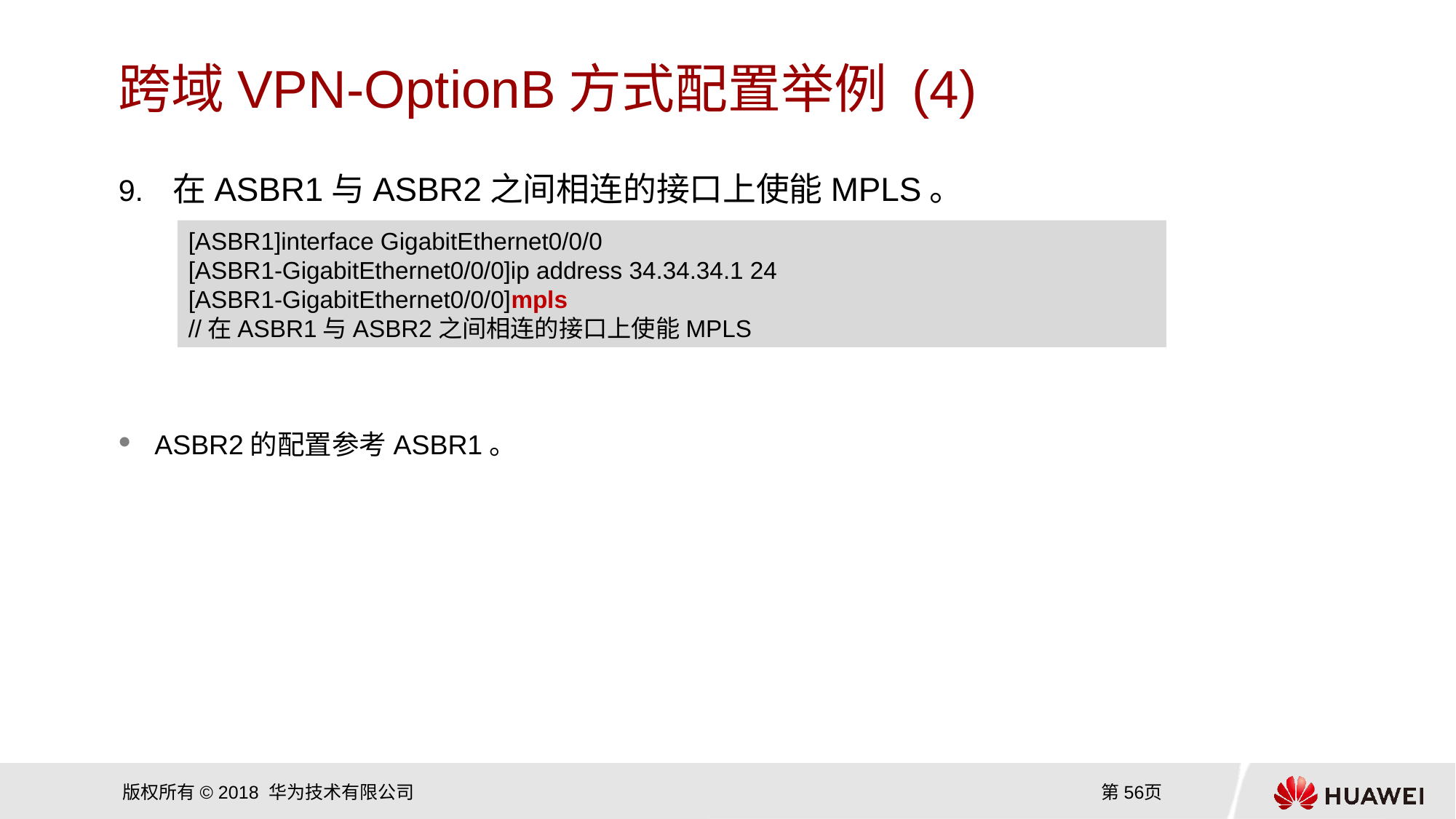

# 跨域VPN-OptionB方式配置举例 (4)
在ASBR1与ASBR2之间相连的接口上使能MPLS。

ASBR2的配置参考ASBR1。

[ASBR1]interface GigabitEthernet0/0/0
[ASBR1-GigabitEthernet0/0/0]ip address 34.34.34.1 24
[ASBR1-GigabitEthernet0/0/0]mpls
//在ASBR1与ASBR2之间相连的接口上使能MPLS